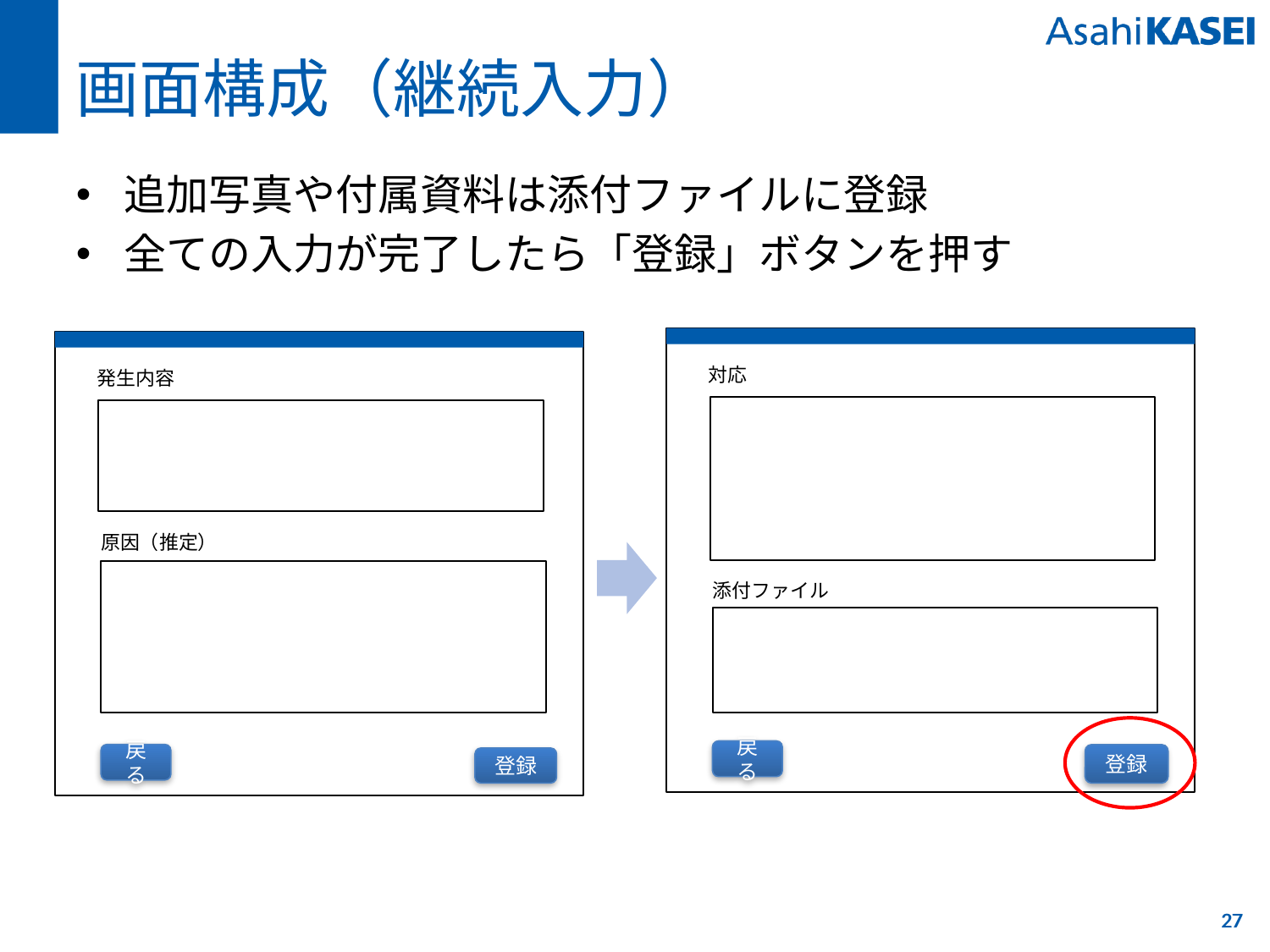

# 画面構成（継続入力）
追加写真や付属資料は添付ファイルに登録
全ての入力が完了したら「登録」ボタンを押す

対応
発生内容

原因（推定）

添付ファイル

戻る
戻る
登録
登録